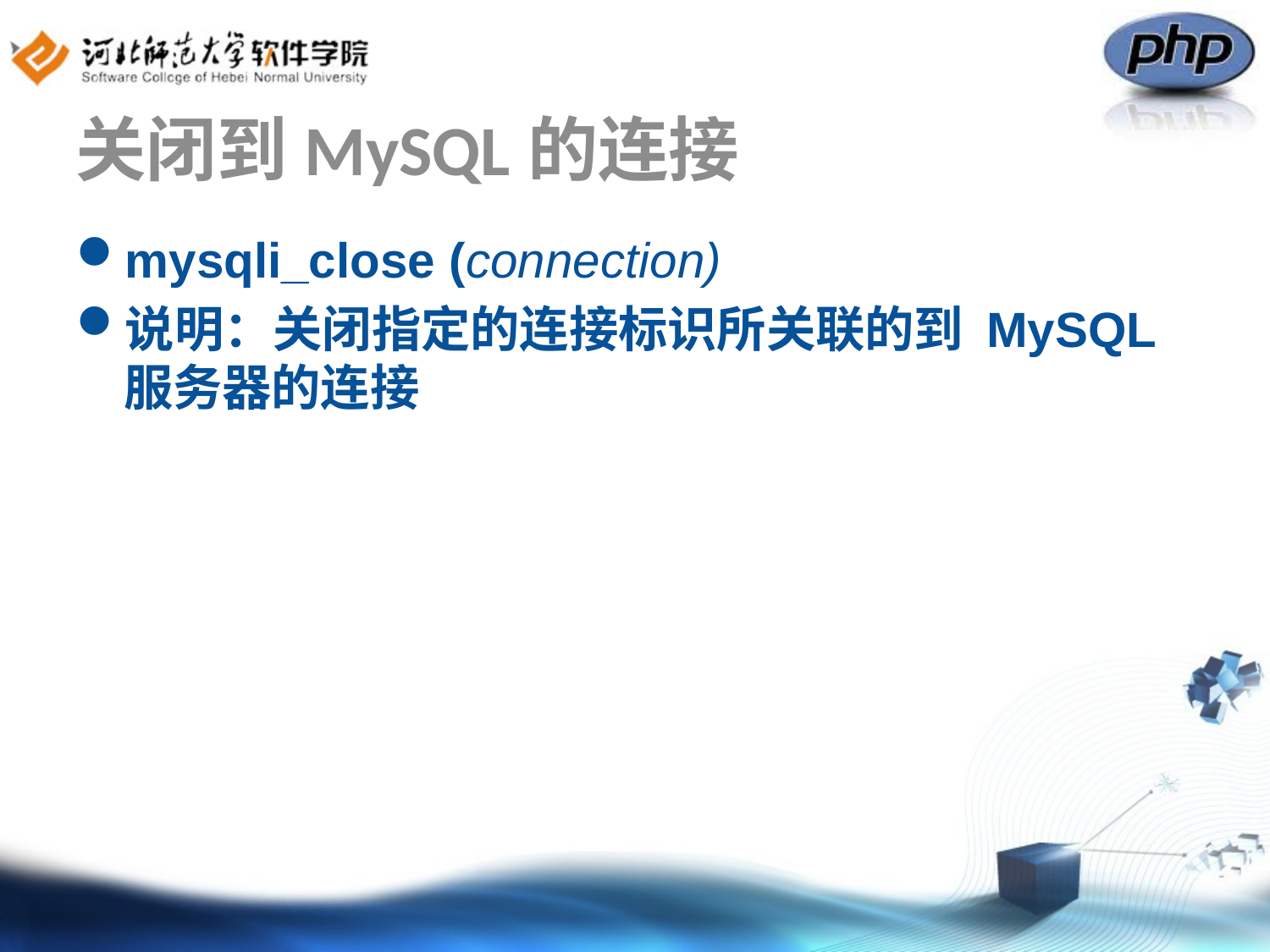

# 关闭到MySQL的连接
mysqli_close (connection)
说明：关闭指定的连接标识所关联的到 MySQL 服务器的连接